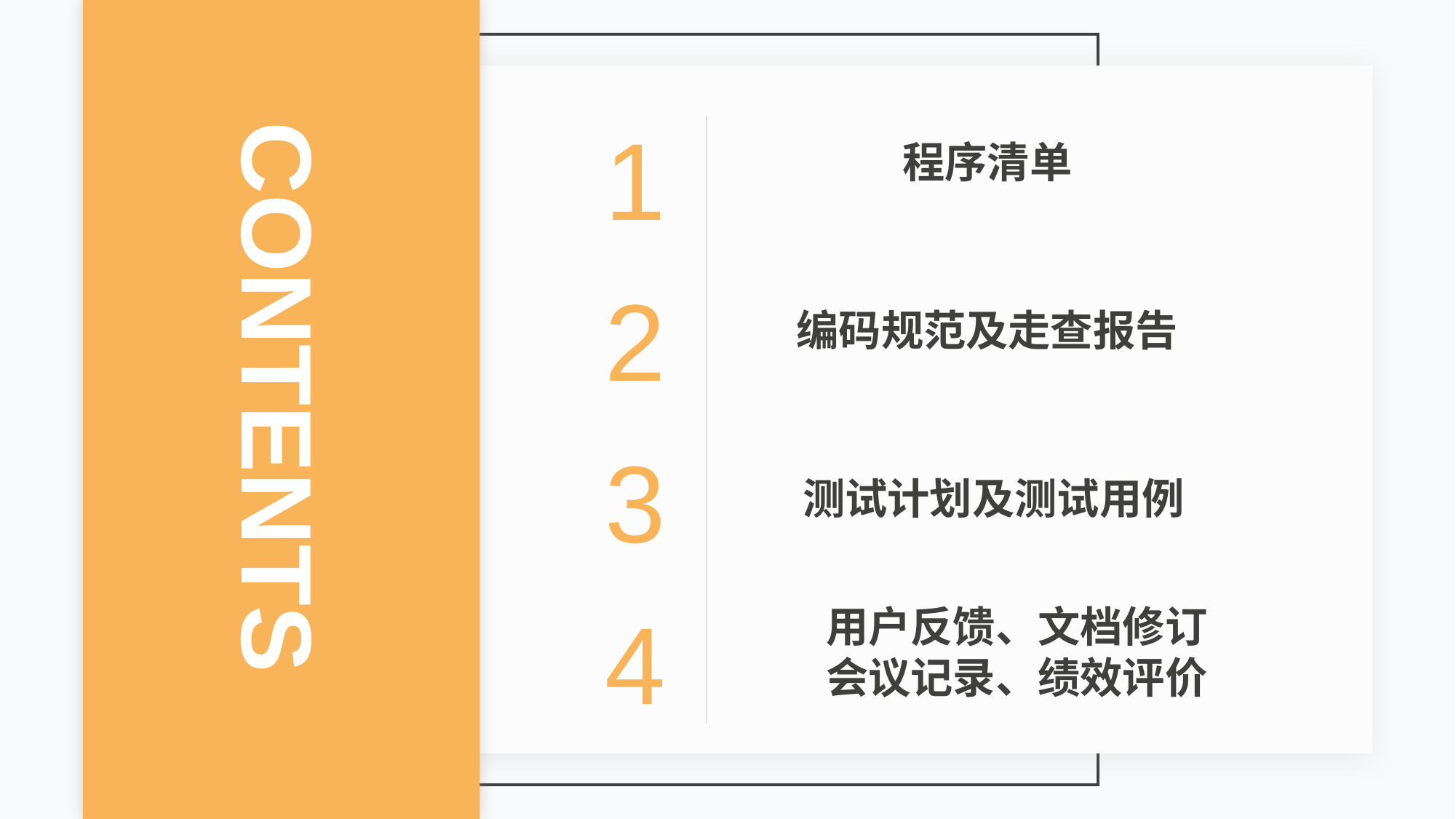

1

程序清单
2
编码规范及走查报告
CONTENTS
3
测试计划及测试用例
4
用户反馈、文档修订
会议记录、绩效评价